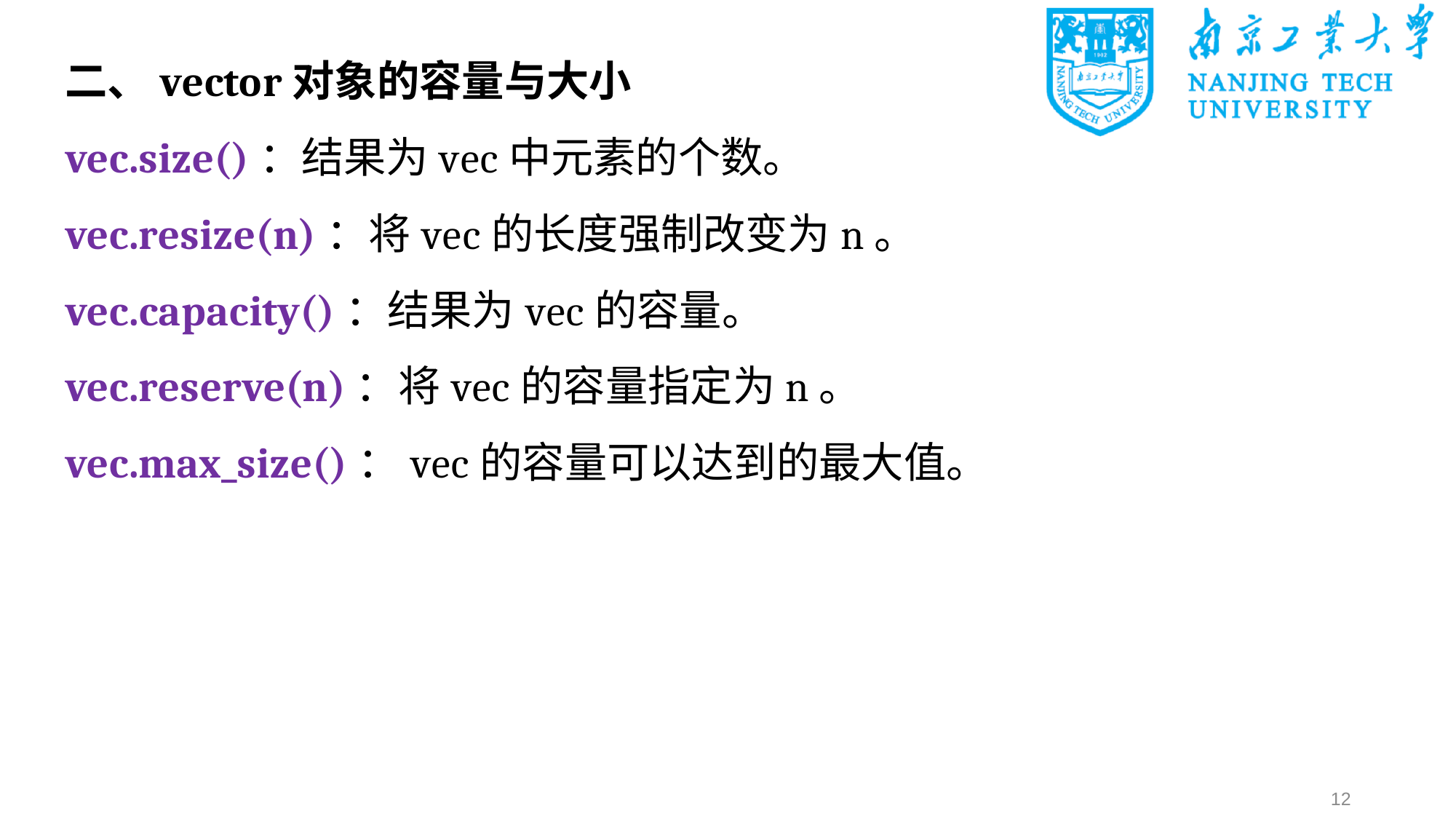

二、vector对象的容量与大小
vec.size()：结果为vec中元素的个数。
vec.resize(n)：将vec的长度强制改变为n。
vec.capacity()：结果为vec的容量。
vec.reserve(n)：将vec的容量指定为n。
vec.max_size()：vec的容量可以达到的最大值。
12